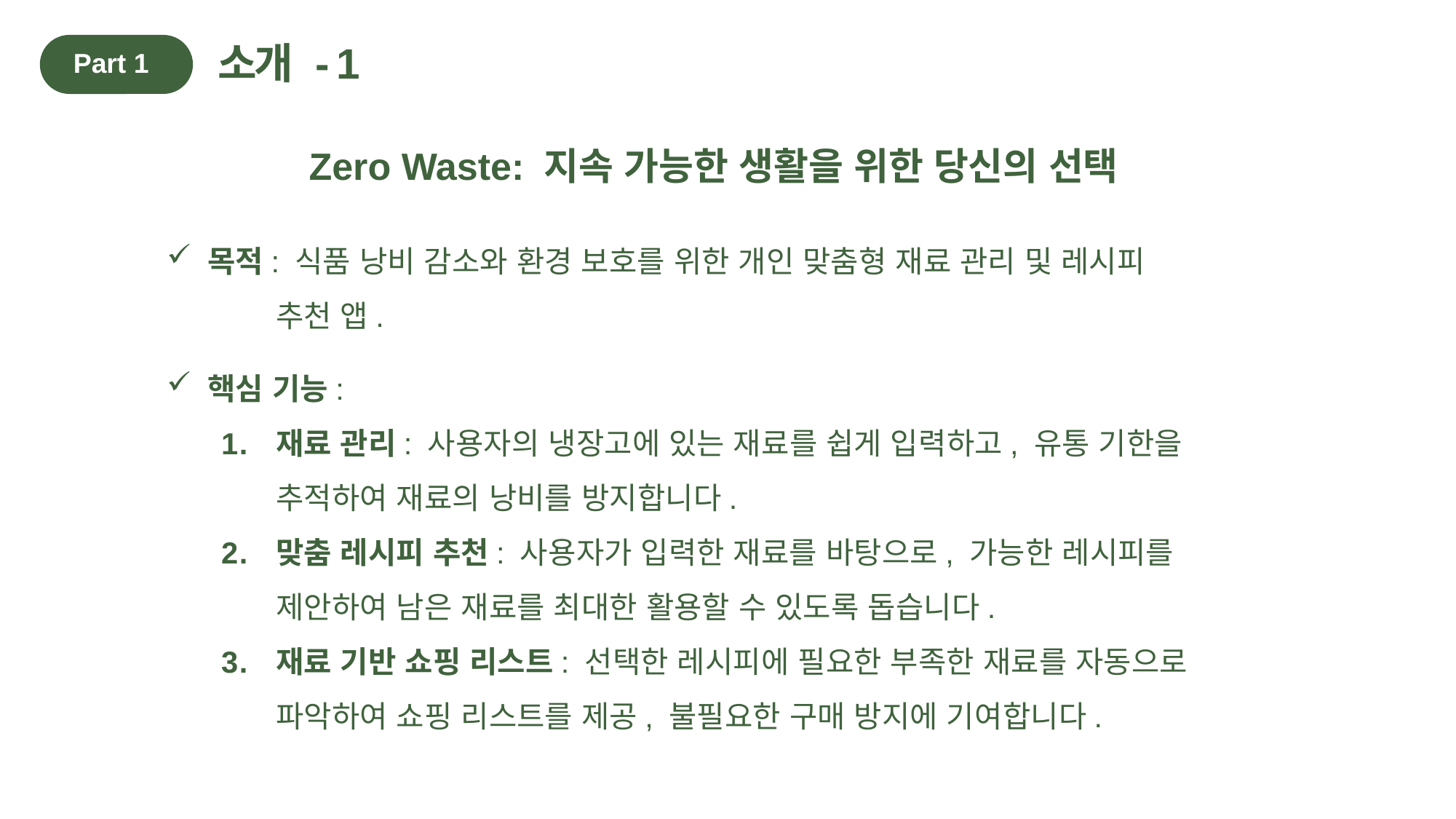

소개 - 1

Part 1

Zero Waste: 지속 가능한 생활을 위한 당신의 선택

목적: 식품 낭비 감소와 환경 보호를 위한 개인 맞춤형 재료 관리 및 레시피
 	추천 앱.

핵심 기능:
재료 관리: 사용자의 냉장고에 있는 재료를 쉽게 입력하고, 유통 기한을 추적하여 재료의 낭비를 방지합니다.
맞춤 레시피 추천: 사용자가 입력한 재료를 바탕으로, 가능한 레시피를 제안하여 남은 재료를 최대한 활용할 수 있도록 돕습니다.
재료 기반 쇼핑 리스트: 선택한 레시피에 필요한 부족한 재료를 자동으로 파악하여 쇼핑 리스트를 제공, 불필요한 구매 방지에 기여합니다.